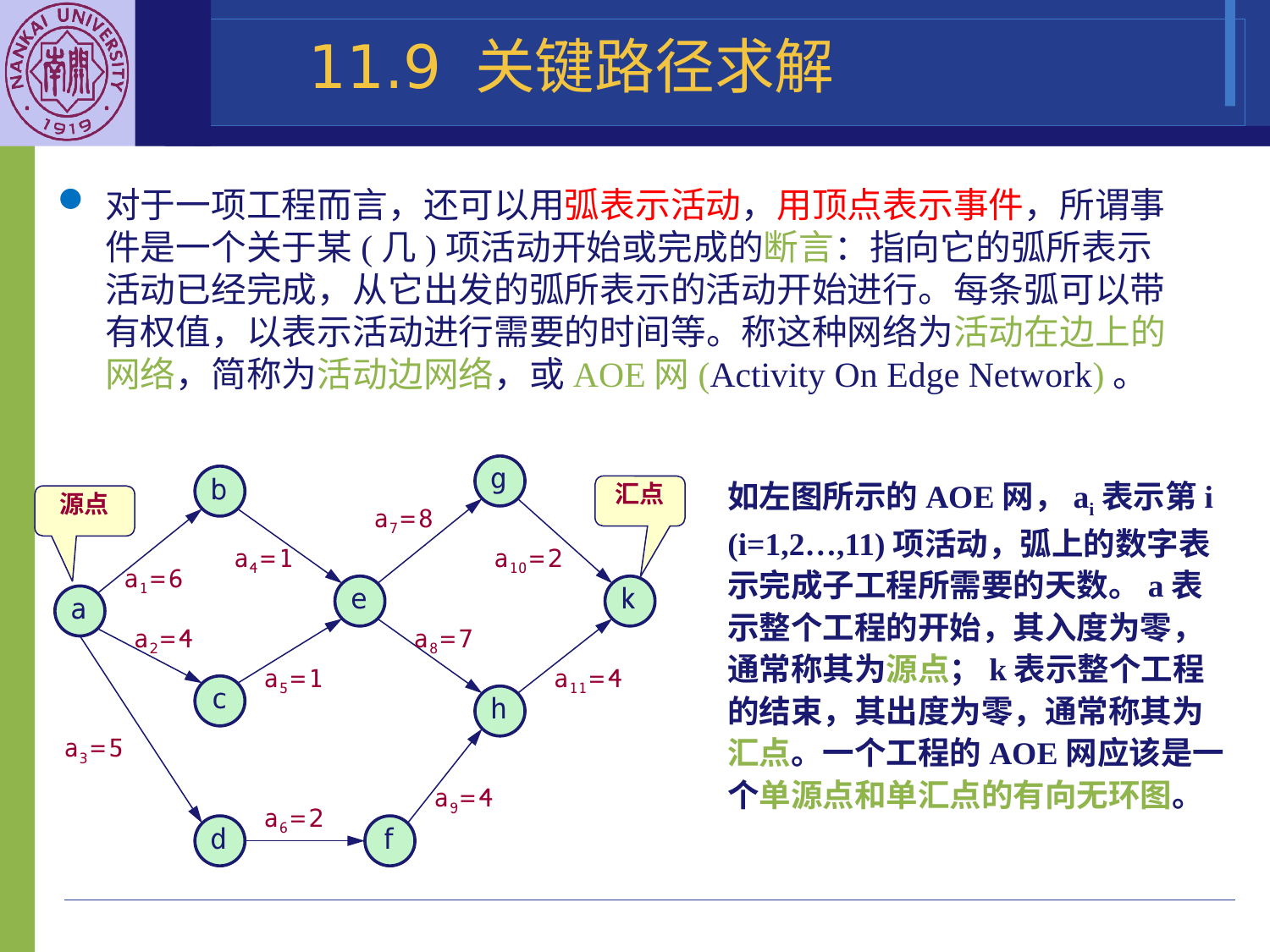

11.9 关键路径求解
对于一项工程而言，还可以用弧表示活动，用顶点表示事件，所谓事件是一个关于某(几)项活动开始或完成的断言：指向它的弧所表示活动已经完成，从它出发的弧所表示的活动开始进行。每条弧可以带有权值，以表示活动进行需要的时间等。称这种网络为活动在边上的网络，简称为活动边网络，或AOE网(Activity On Edge Network)。
g
b
a7=8
a4=1
a10=2
a1=6
e
k
a
a2=4
a8=7
a5=1
a11=4
c
h
a3=5
a9=4
a6=2
d
f
如左图所示的AOE网，ai表示第i (i=1,2…,11)项活动，弧上的数字表示完成子工程所需要的天数。a表示整个工程的开始，其入度为零，通常称其为源点；k表示整个工程的结束，其出度为零，通常称其为汇点。一个工程的AOE网应该是一个单源点和单汇点的有向无环图。
汇点
源点
71